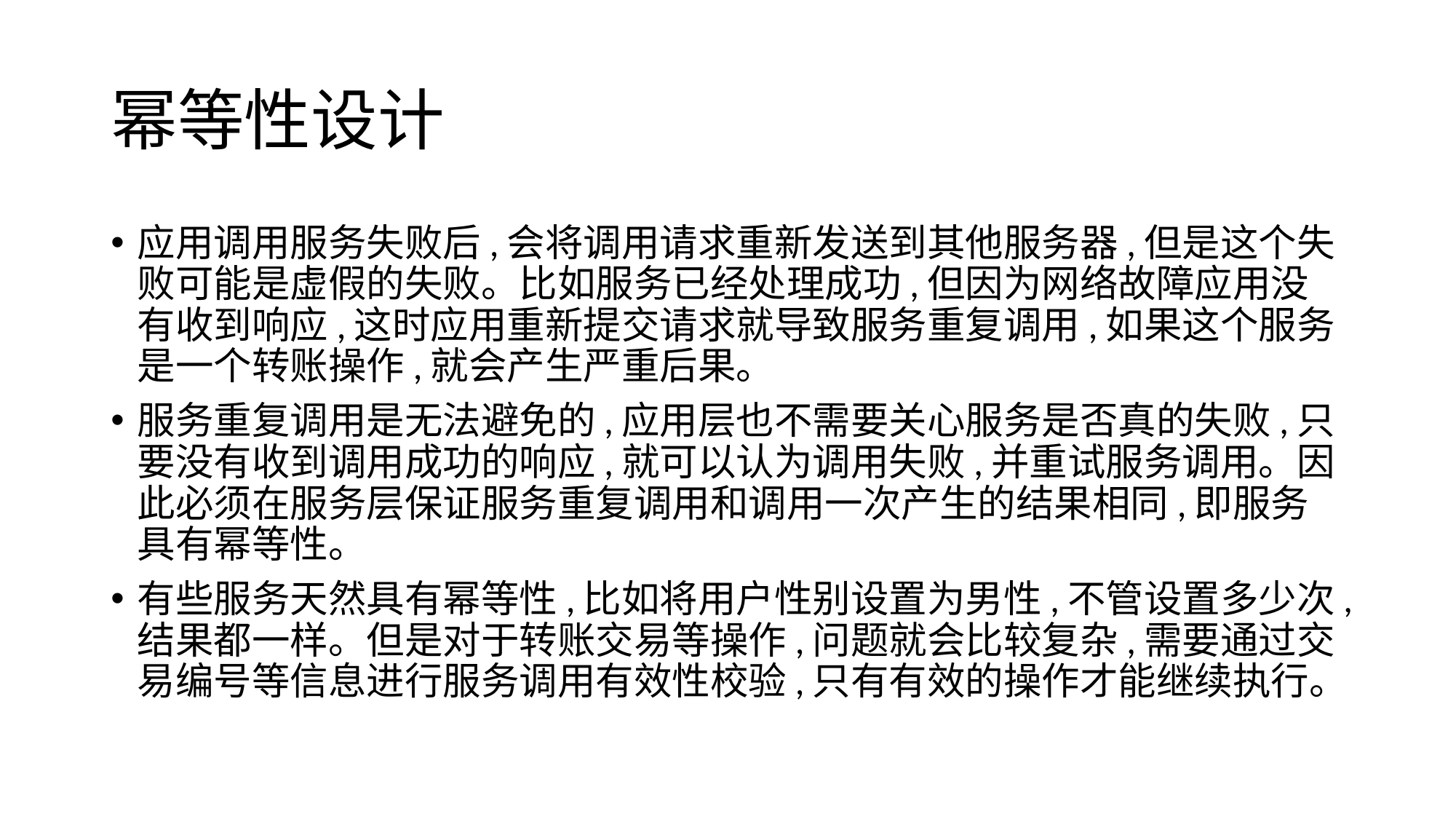

# 幂等性设计
应用调用服务失败后,会将调用请求重新发送到其他服务器,但是这个失败可能是虚假的失败。比如服务已经处理成功,但因为网络故障应用没有收到响应,这时应用重新提交请求就导致服务重复调用,如果这个服务是一个转账操作,就会产生严重后果。
服务重复调用是无法避免的,应用层也不需要关心服务是否真的失败,只要没有收到调用成功的响应,就可以认为调用失败,并重试服务调用。因此必须在服务层保证服务重复调用和调用一次产生的结果相同,即服务具有幂等性。
有些服务天然具有幂等性,比如将用户性别设置为男性,不管设置多少次,结果都一样。但是对于转账交易等操作,问题就会比较复杂,需要通过交易编号等信息进行服务调用有效性校验,只有有效的操作才能继续执行。